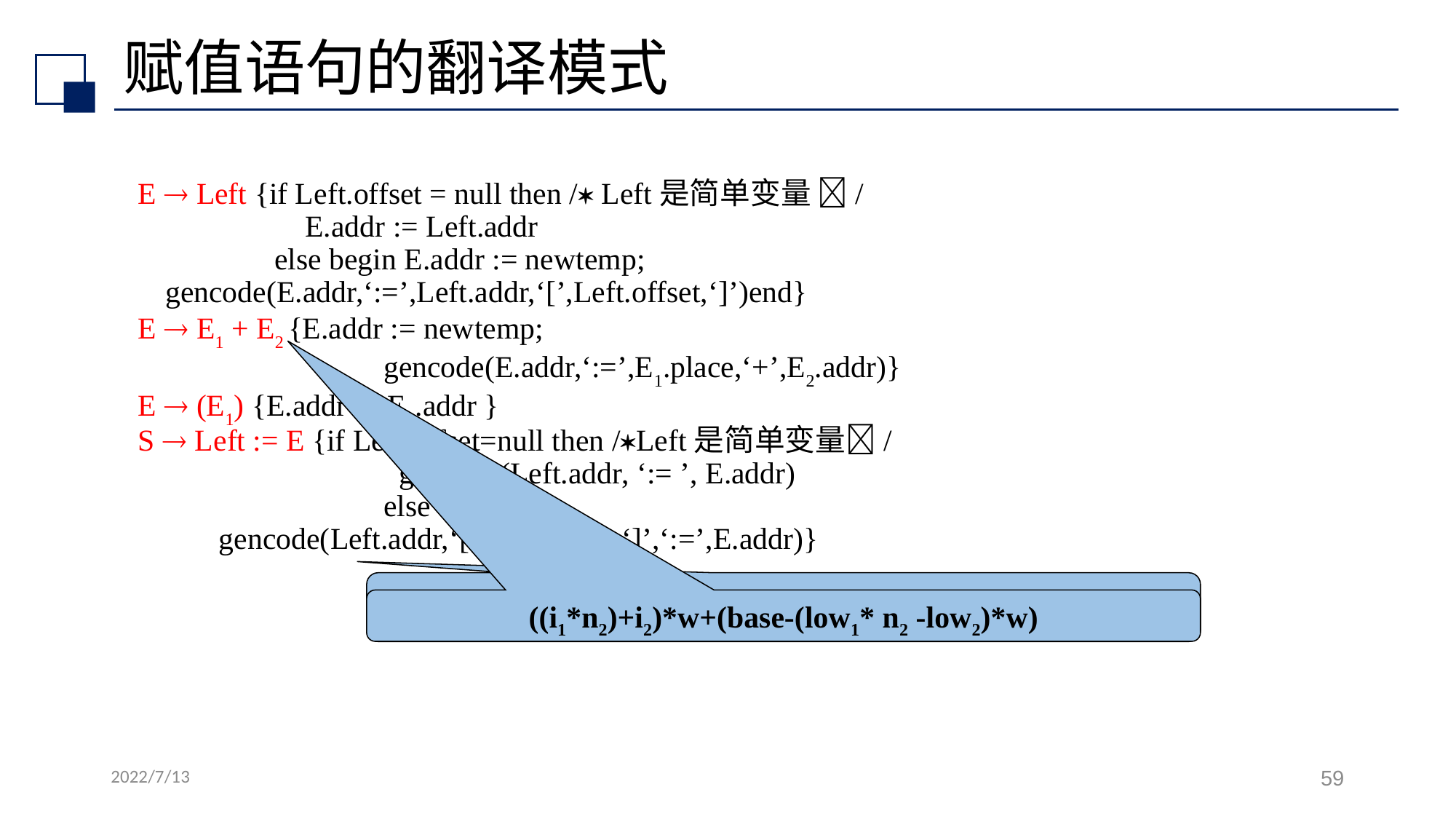

# 赋值语句的翻译模式
E → Left {if Left.offset = null then /∗ Left是简单变量 ∗/
		    E.addr := Left.addr
		else begin E.addr := newtemp;
	gencode(E.addr,‘:=’,Left.addr,‘[’,Left.offset,‘]’)end}
E → E1 + E2 {E.addr := newtemp;
			gencode(E.addr,‘:=’,E1.place,‘+’,E2.addr)}
E → (E1) {E.addr := E1.addr }
S → Left := E {if Left.offset=null then /∗Left是简单变量∗/
			  gencode(Left.addr, ‘:= ’, E.addr)
			else
	       gencode(Left.addr,‘[’,Left.offset,‘]’,‘:=’,E.addr)}
((i1*n2)+i2)*w+(base-(low1* n2 -low2)*w)
((i1*n2)+i2)*w+(base-(low1* n2 -low2)*w)
2022/7/13
59